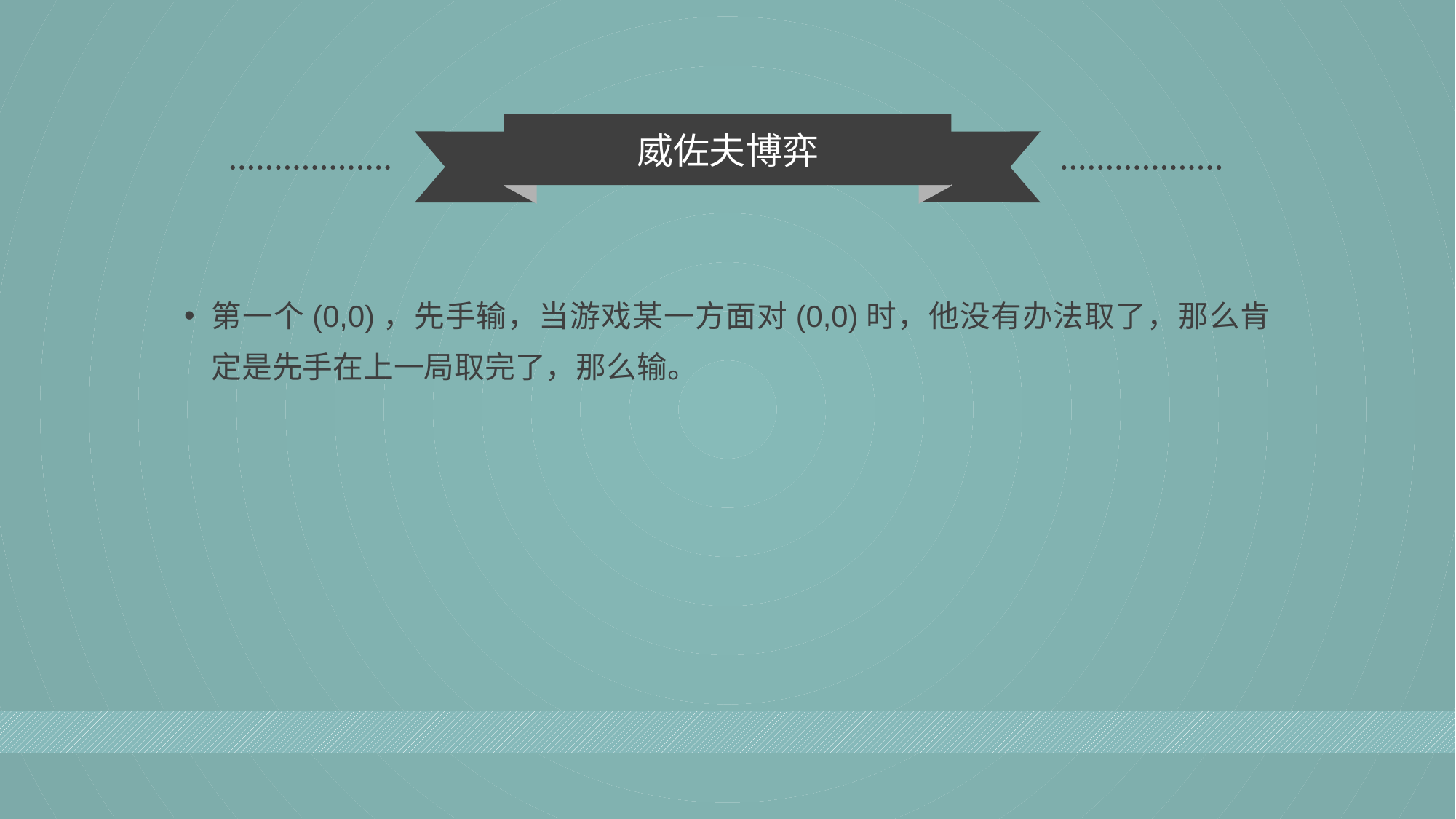

威佐夫博弈

第一个(0,0)，先手输，当游戏某一方面对(0,0)时，他没有办法取了，那么肯定是先手在上一局取完了，那么输。